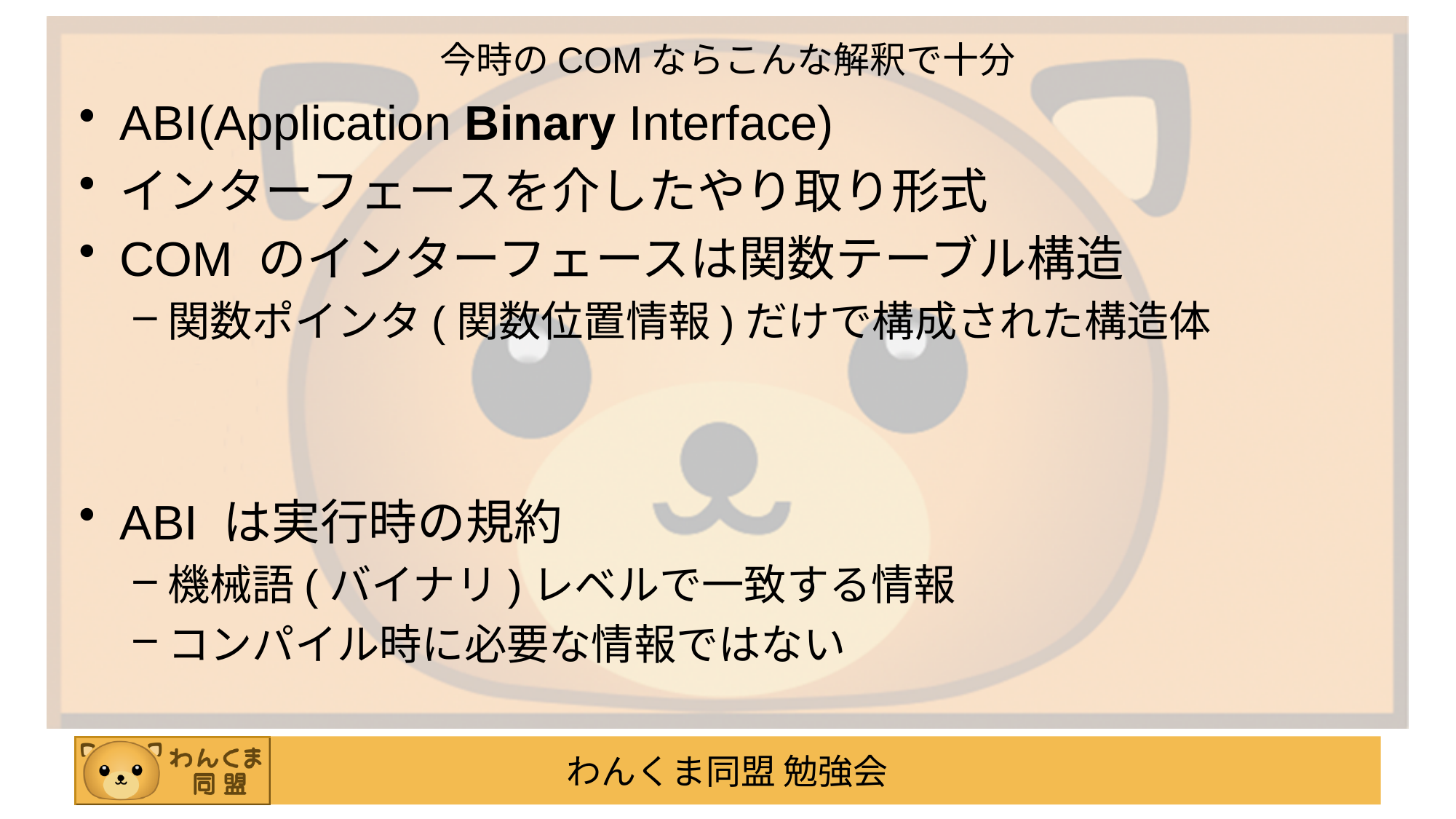

# 今時のCOMならこんな解釈で十分
ABI(Application Binary Interface)
インターフェースを介したやり取り形式
COM のインターフェースは関数テーブル構造
関数ポインタ(関数位置情報)だけで構成された構造体

ABI は実行時の規約
機械語(バイナリ)レベルで一致する情報
コンパイル時に必要な情報ではない